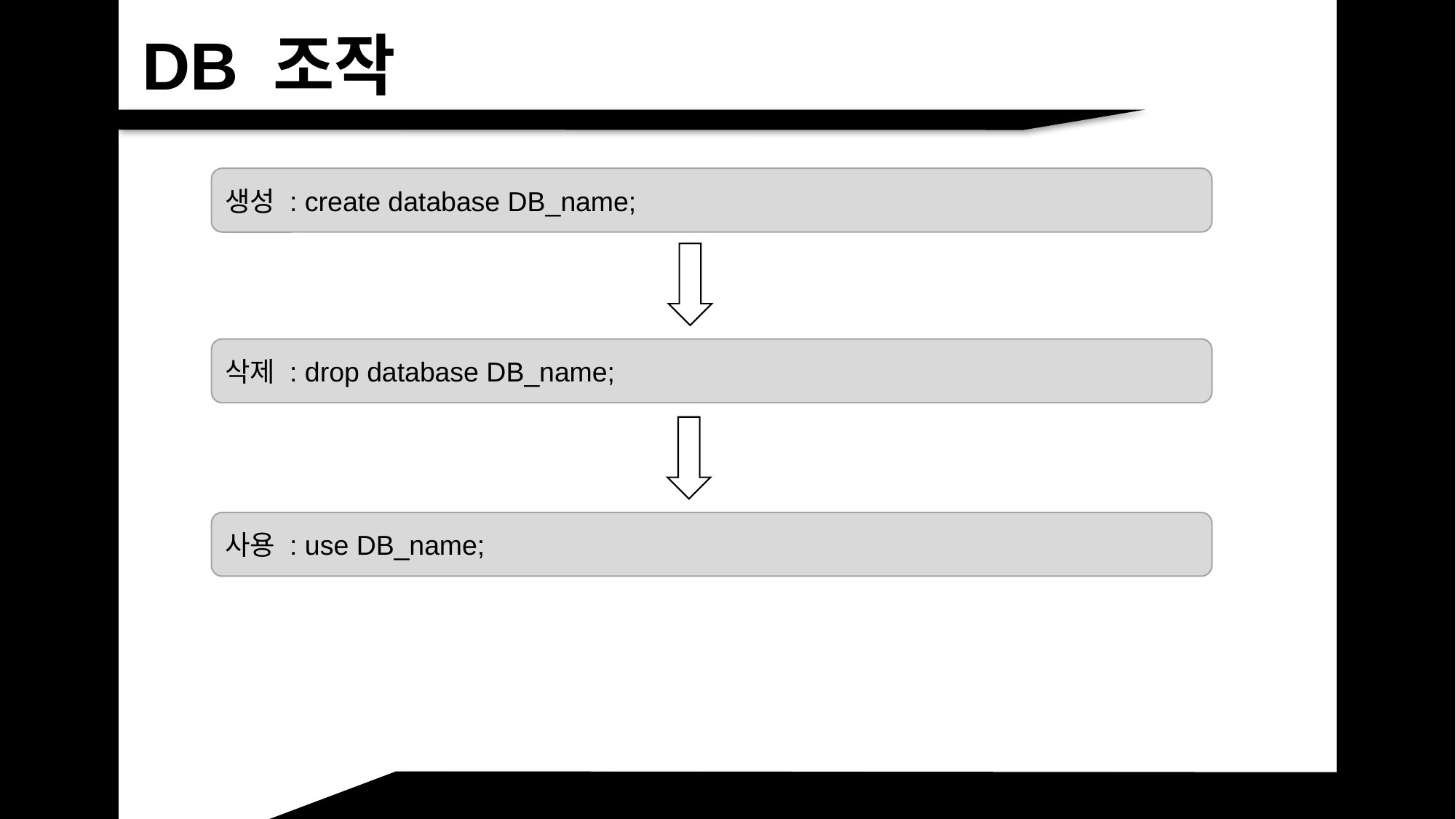

DB 조작

생성 : create database DB_name;

삭제 : drop database DB_name;

사용 : use DB_name;